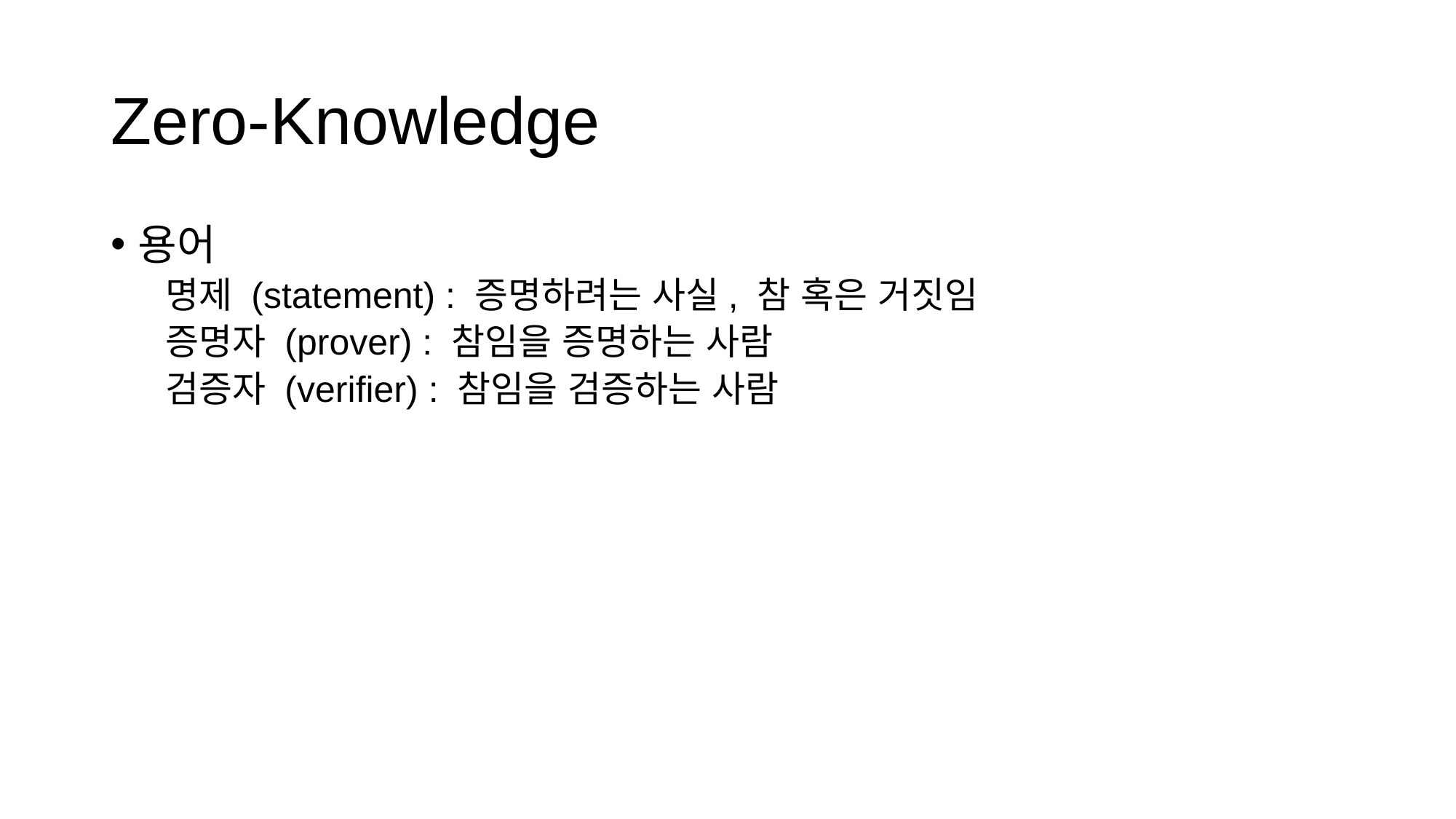

# Zero-Knowledge
용어
명제 (statement) : 증명하려는 사실, 참 혹은 거짓임
증명자 (prover) : 참임을 증명하는 사람
검증자 (verifier) : 참임을 검증하는 사람